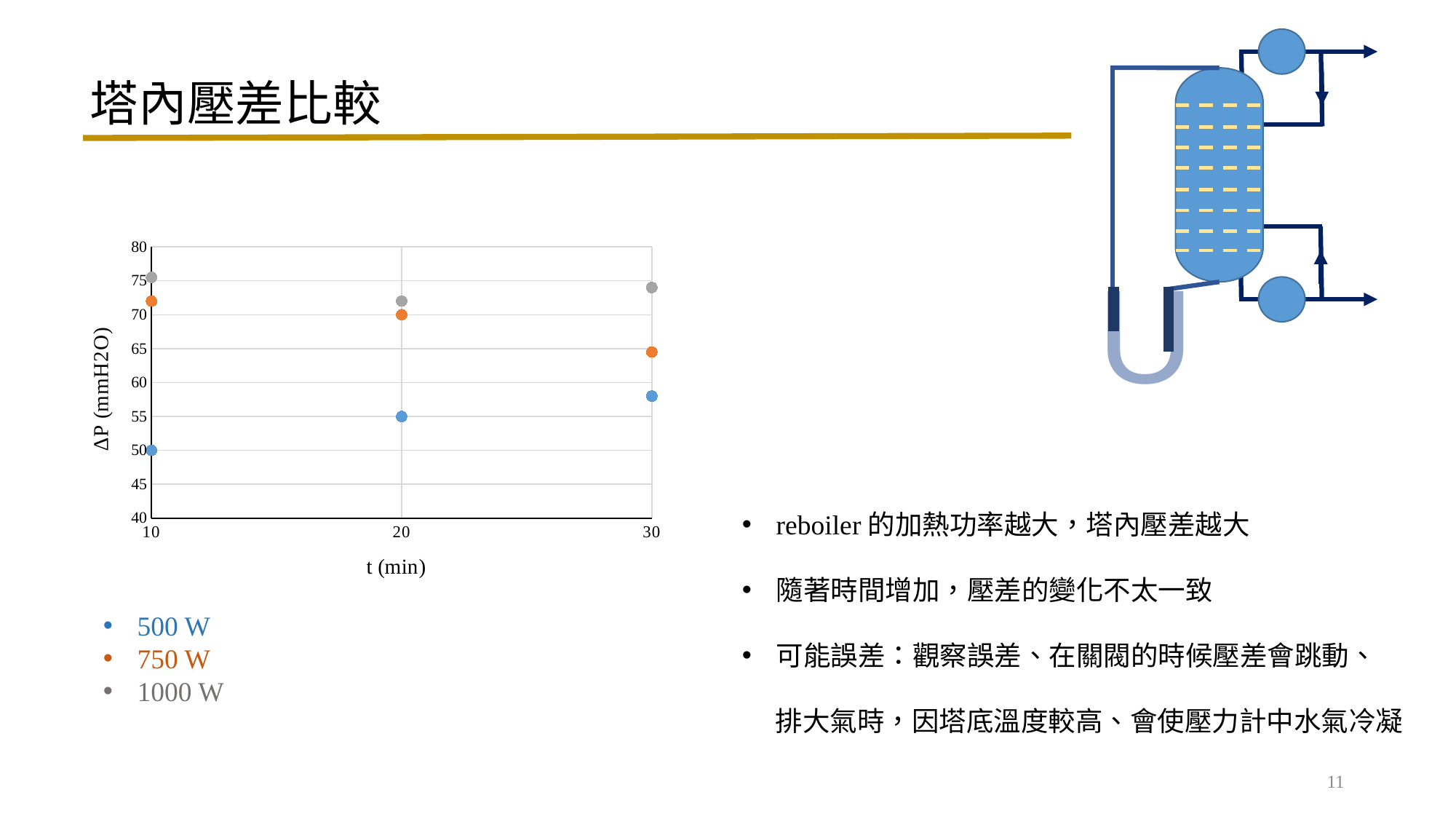

塔內壓差比較

### Chart

| Category |  |  |  |
|---|---|---|---|
U
reboiler的加熱功率越大，塔內壓差越大
隨著時間增加，壓差的變化不太一致
可能誤差：觀察誤差、在關閥的時候壓差會跳動、
　 排大氣時，因塔底溫度較高、會使壓力計中水氣冷凝
500 W
750 W
1000 W
11